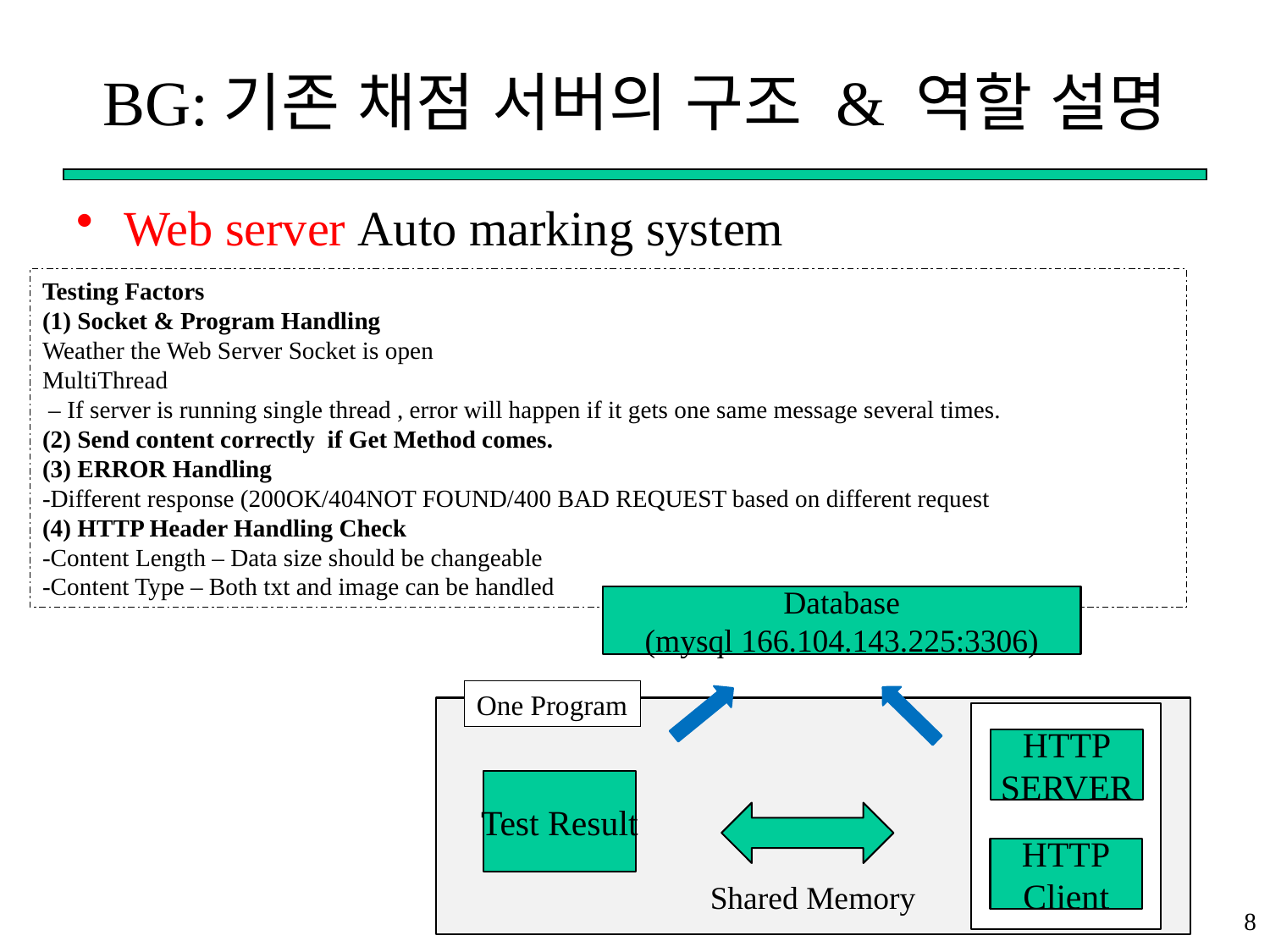

# BG:기존 채점 서버의 구조 & 역할 설명
Web server Auto marking system
Testing Factors
(1) Socket & Program Handling
Weather the Web Server Socket is open
MultiThread
 – If server is running single thread , error will happen if it gets one same message several times.
(2) Send content correctly  if Get Method comes.
(3) ERROR Handling
-Different response (200OK/404NOT FOUND/400 BAD REQUEST based on different request
(4) HTTP Header Handling Check
-Content Length – Data size should be changeable
-Content Type – Both txt and image can be handled
Database
(mysql 166.104.143.225:3306)
One Program

HTTP
SERVER
Test Result

HTTP
Client
Shared Memory
8